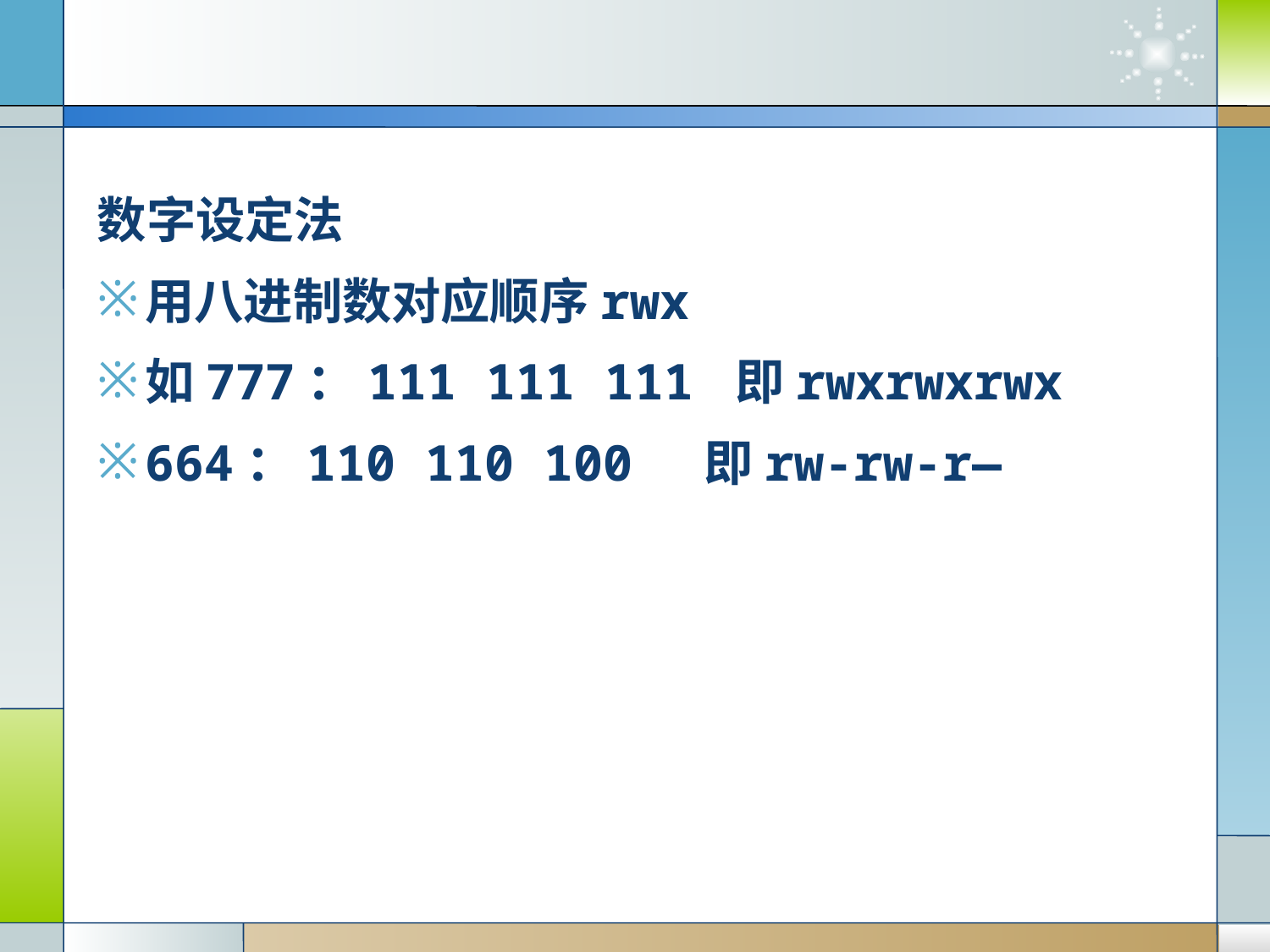

#
数字设定法
用八进制数对应顺序rwx
如777：111 111 111 即rwxrwxrwx
664：110 110 100  即rw-rw-r—